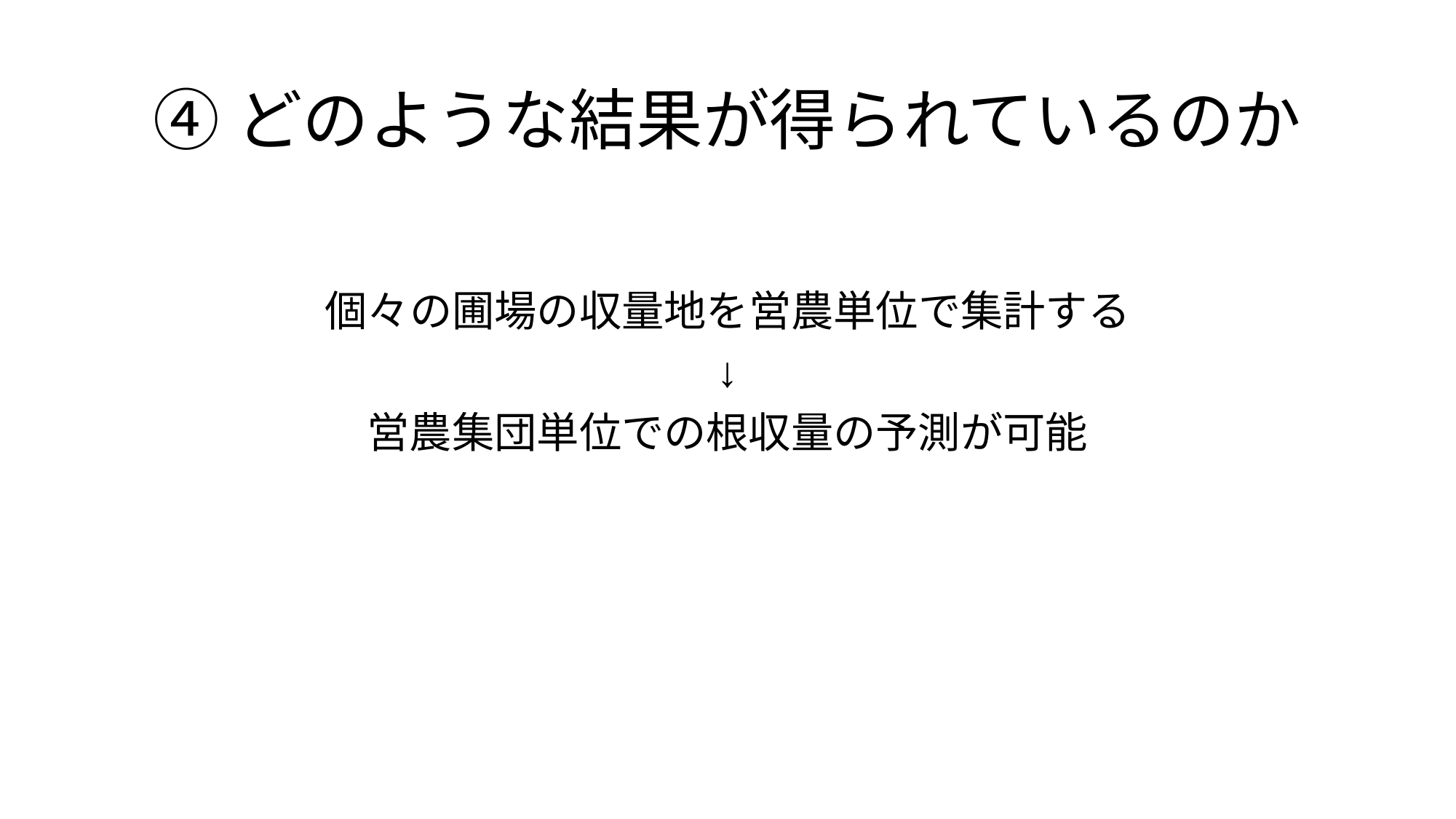

# ④どのような結果が得られているのか

個々の圃場の収量地を営農単位で集計する
↓
営農集団単位での根収量の予測が可能